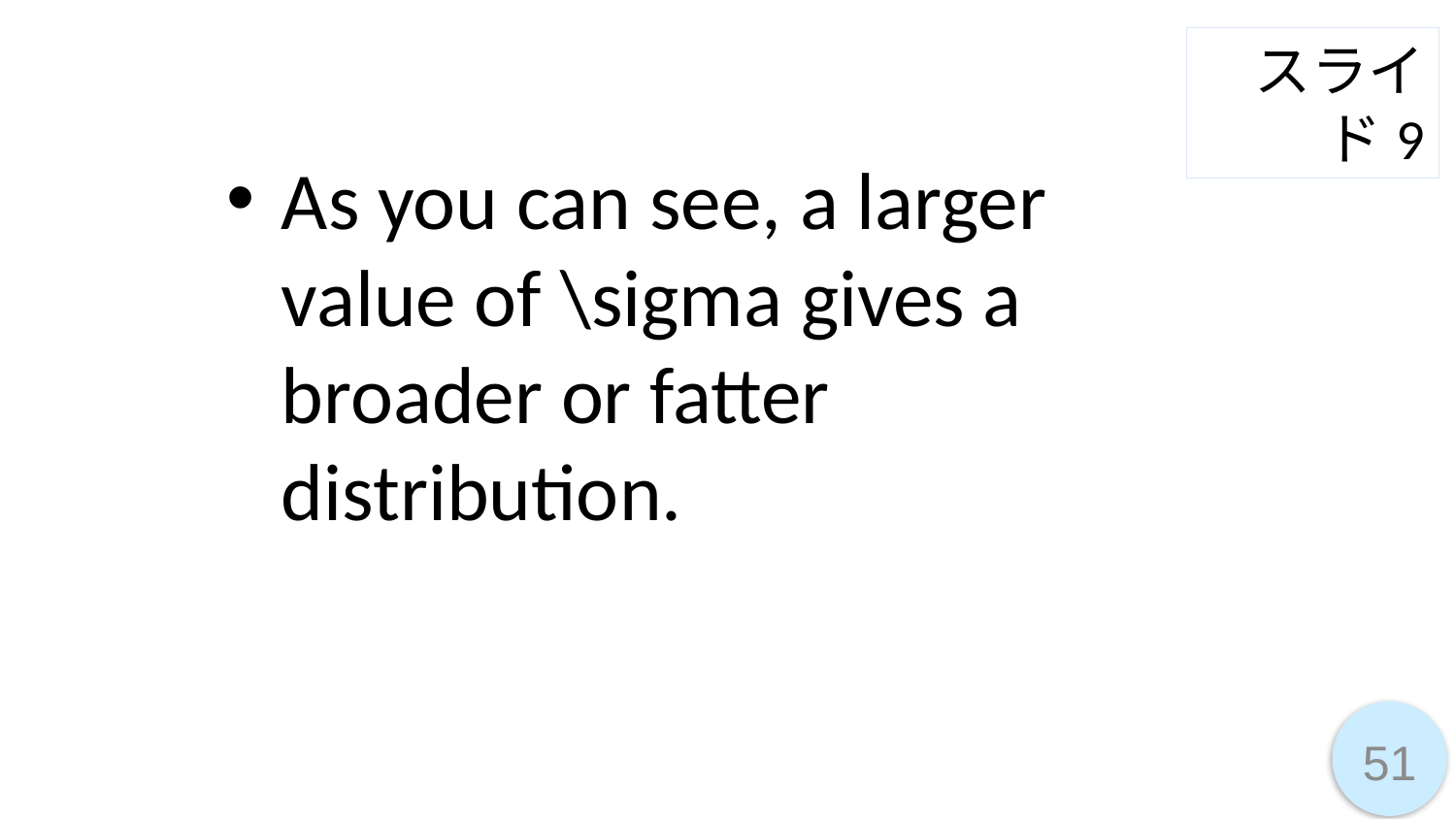

スライド9
As you can see, a larger value of \sigma gives a broader or fatter distribution.
51